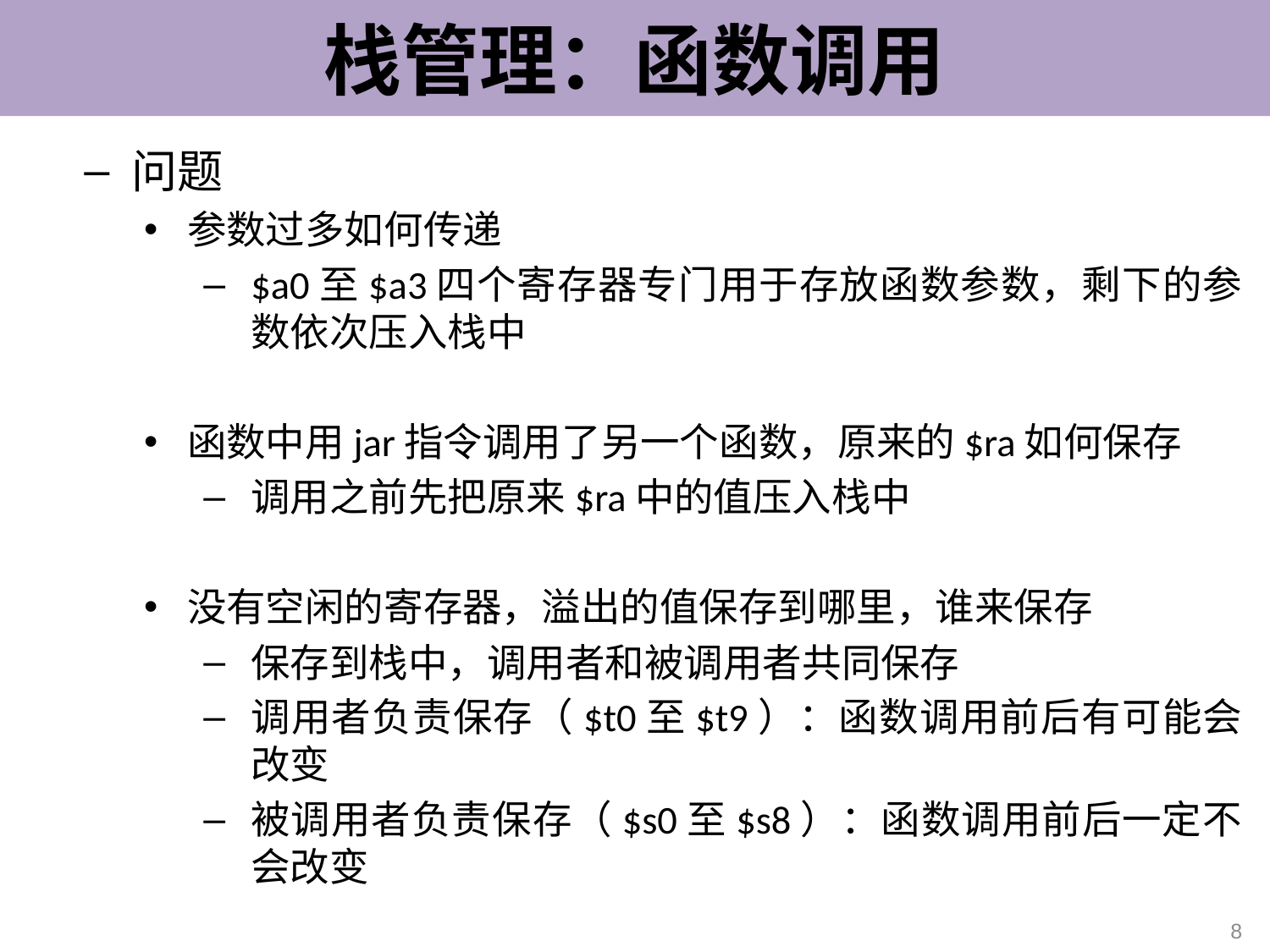

# 栈管理：函数调用
问题
参数过多如何传递
$a0至$a3四个寄存器专门用于存放函数参数，剩下的参数依次压入栈中

函数中用jar指令调用了另一个函数，原来的$ra如何保存
调用之前先把原来$ra中的值压入栈中

没有空闲的寄存器，溢出的值保存到哪里，谁来保存
保存到栈中，调用者和被调用者共同保存
调用者负责保存（$t0至$t9）：函数调用前后有可能会改变
被调用者负责保存（$s0至$s8）：函数调用前后一定不会改变
8